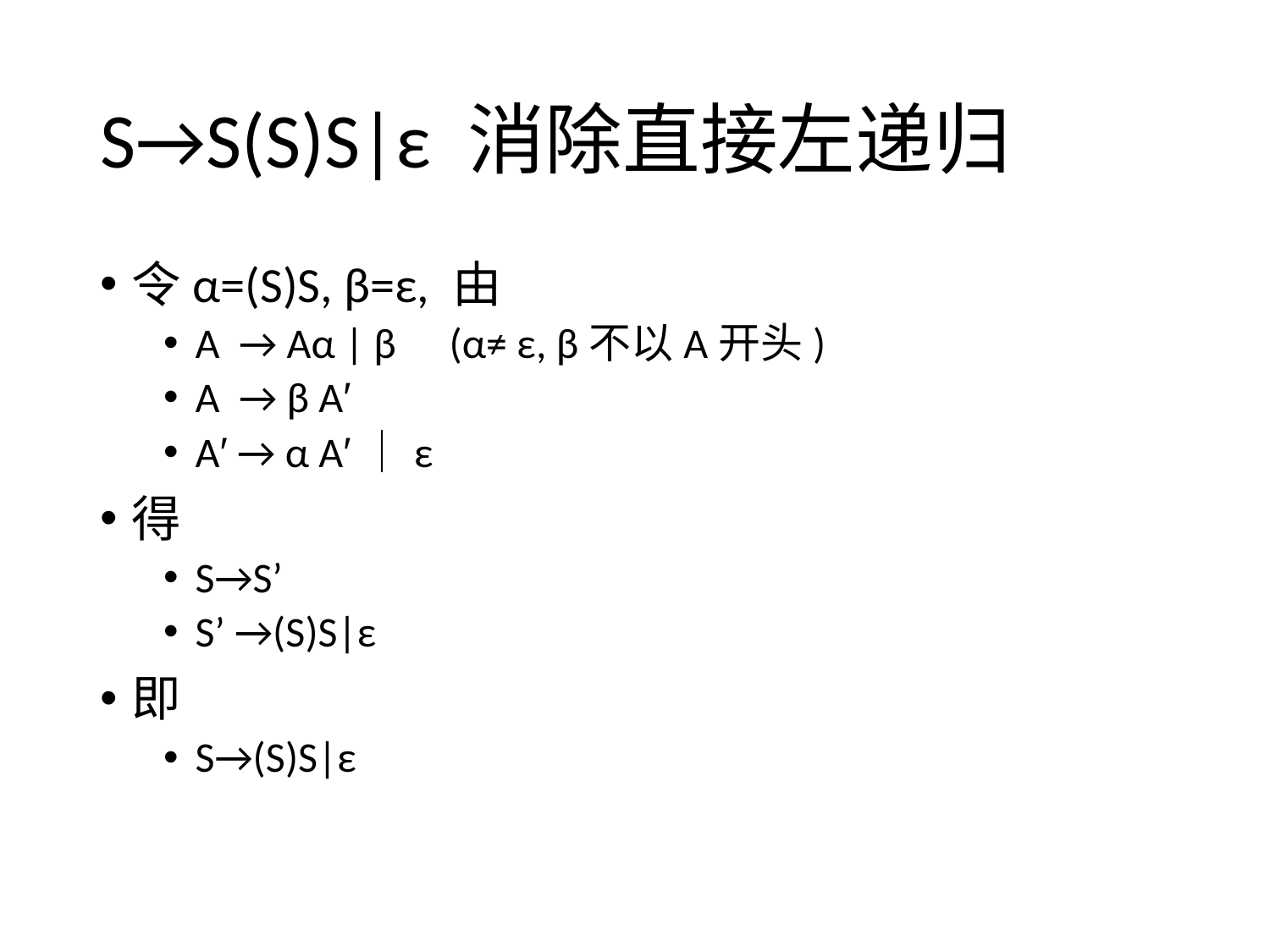

# S→S(S)S|ε 消除直接左递归
令α=(S)S, β=ε, 由
A  → Aα | β	(α≠ ε, β不以A开头)
A  → β A′
A′ → α A′｜ε
得
S→S’
S’ →(S)S|ε
即
S→(S)S|ε